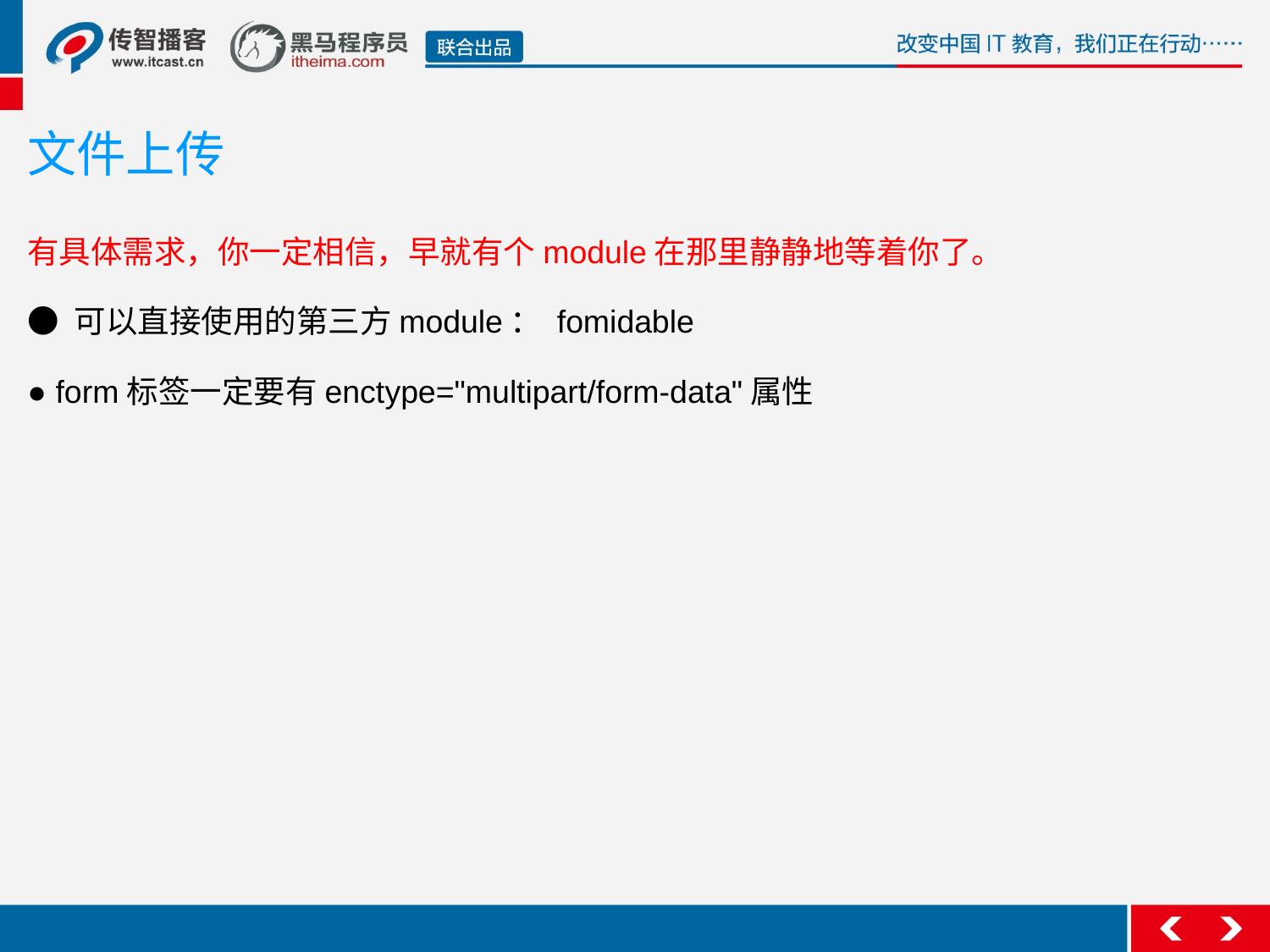

文件上传
有具体需求，你一定相信，早就有个module在那里静静地等着你了。
● 可以直接使用的第三方module： fomidable
● form标签一定要有enctype="multipart/form-data"属性